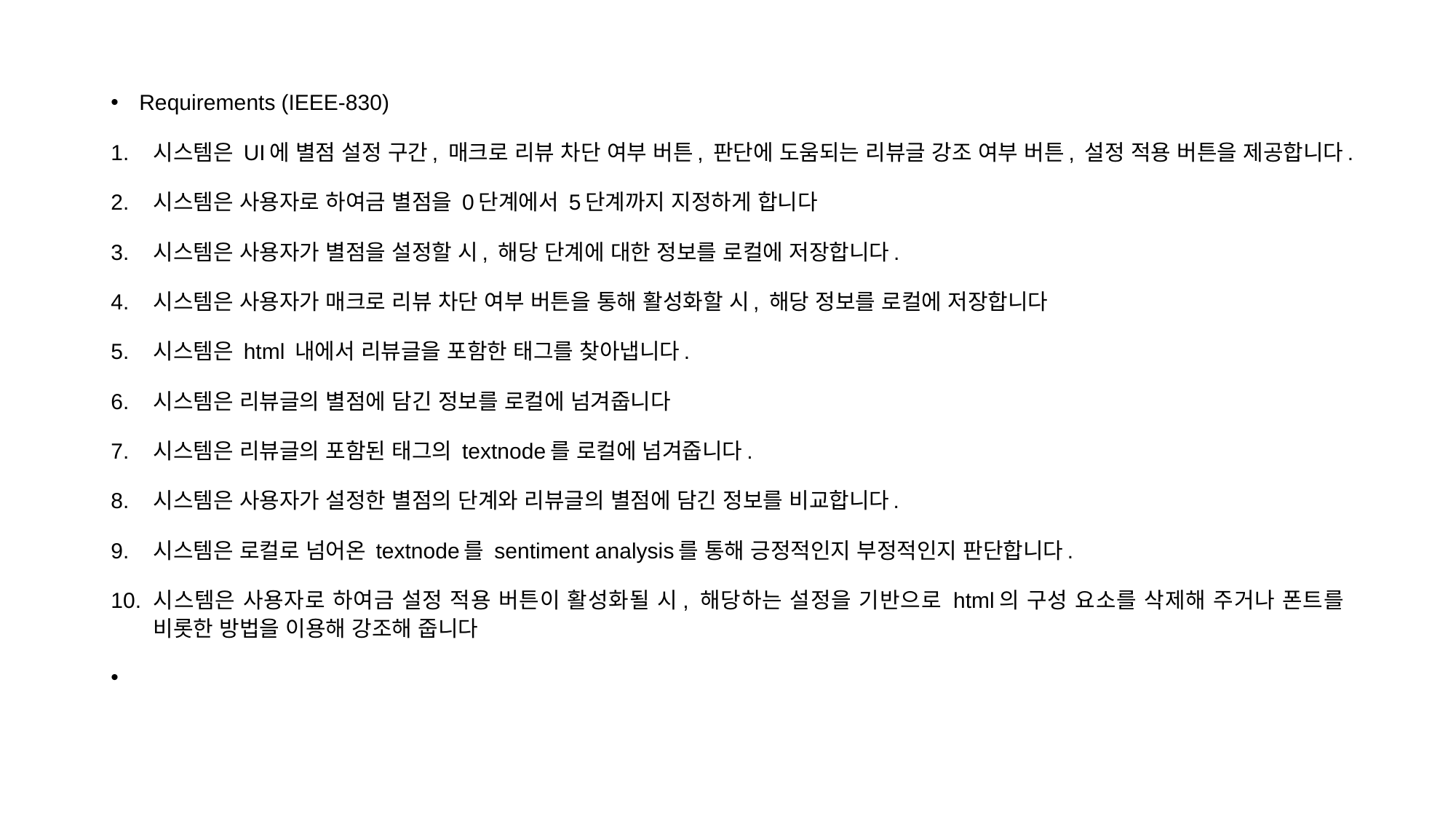

Requirements (IEEE-830)
시스템은 UI에 별점 설정 구간, 매크로 리뷰 차단 여부 버튼, 판단에 도움되는 리뷰글 강조 여부 버튼, 설정 적용 버튼을 제공합니다.
시스템은 사용자로 하여금 별점을 0단계에서 5단계까지 지정하게 합니다
시스템은 사용자가 별점을 설정할 시, 해당 단계에 대한 정보를 로컬에 저장합니다.
시스템은 사용자가 매크로 리뷰 차단 여부 버튼을 통해 활성화할 시, 해당 정보를 로컬에 저장합니다
시스템은 html 내에서 리뷰글을 포함한 태그를 찾아냅니다.
시스템은 리뷰글의 별점에 담긴 정보를 로컬에 넘겨줍니다
시스템은 리뷰글의 포함된 태그의 textnode를 로컬에 넘겨줍니다.
시스템은 사용자가 설정한 별점의 단계와 리뷰글의 별점에 담긴 정보를 비교합니다.
시스템은 로컬로 넘어온 textnode를 sentiment analysis를 통해 긍정적인지 부정적인지 판단합니다.
시스템은 사용자로 하여금 설정 적용 버튼이 활성화될 시, 해당하는 설정을 기반으로 html의 구성 요소를 삭제해 주거나 폰트를 비롯한 방법을 이용해 강조해 줍니다